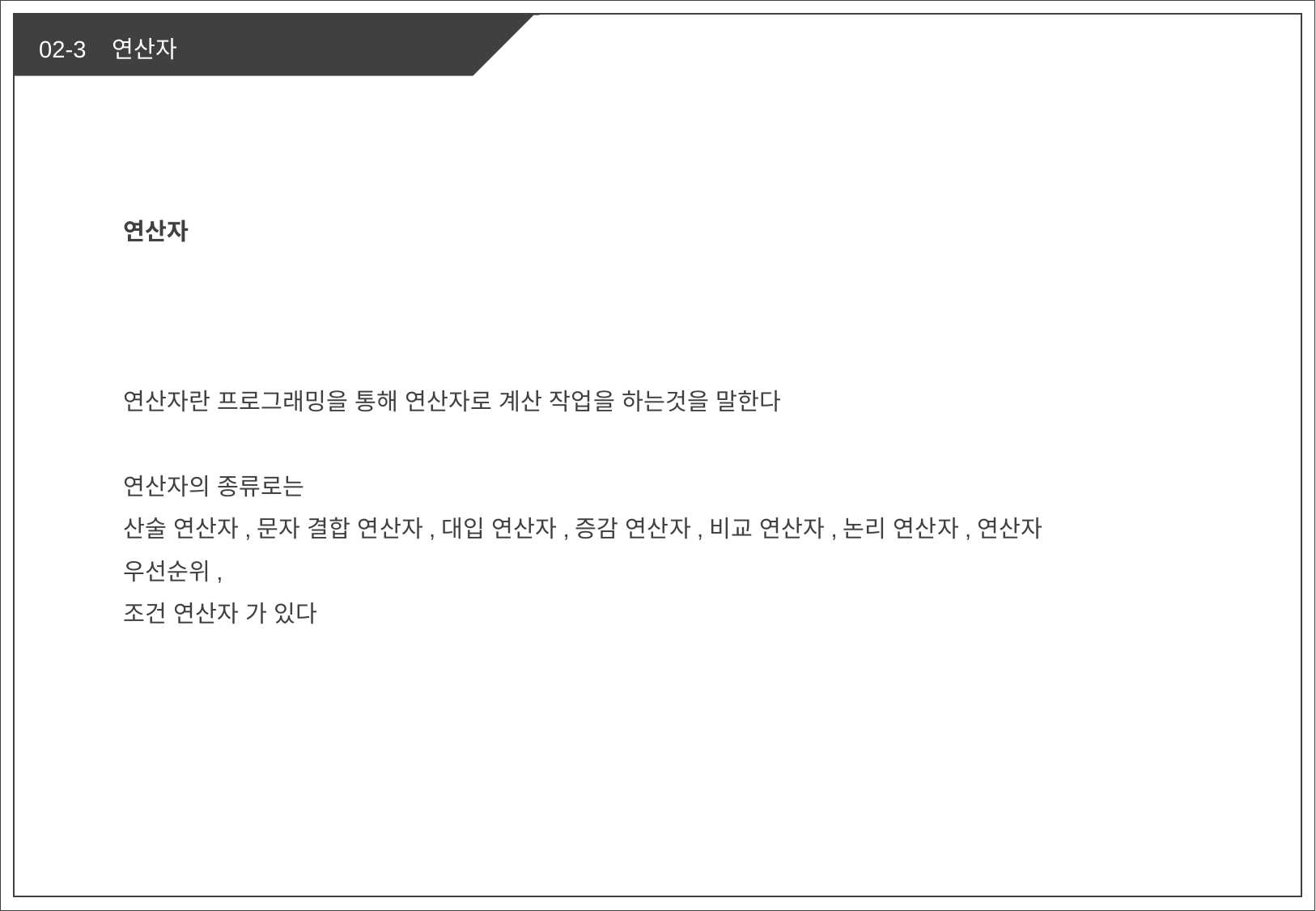

연산자

연산자란 프로그래밍을 통해 연산자로 계산 작업을 하는것을 말한다

연산자의 종류로는
산술 연산자,문자 결합 연산자,대입 연산자,증감 연산자,비교 연산자,논리 연산자,연산자 우선순위,
조건 연산자 가 있다